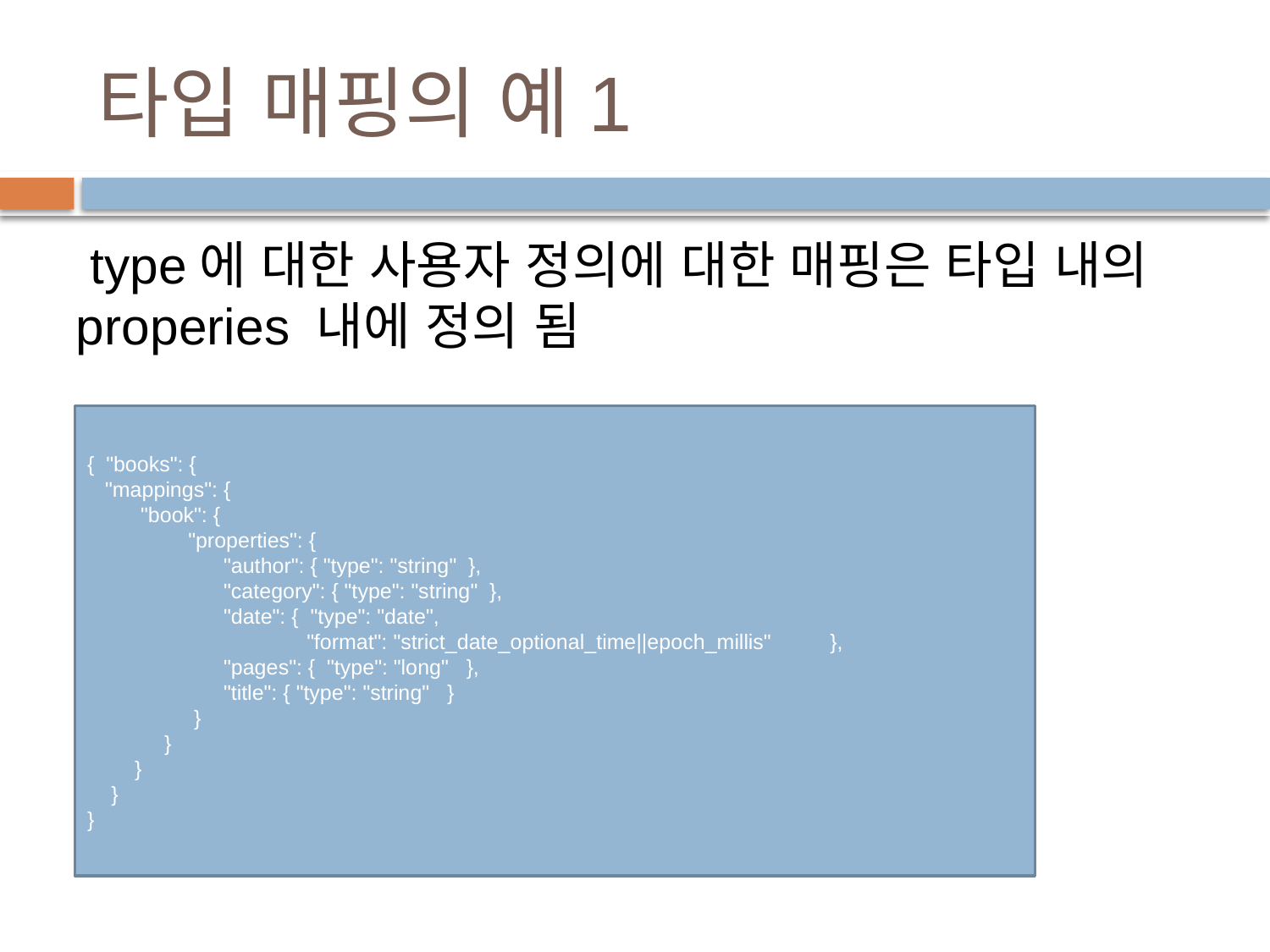

# 타입 매핑의 예1
 type에 대한 사용자 정의에 대한 매핑은 타입 내의 properies 내에 정의 됨
{  "books": {
   "mappings": {
         "book": {
                 "properties": {
                       "author": { "type": "string"  },
                       "category": { "type": "string"  },
                       "date": {  "type": "date",
                                     "format": "strict_date_optional_time||epoch_millis"          },
                       "pages": {  "type": "long"   },
                       "title": { "type": "string"   }
                  }
             }
        }
    }
}